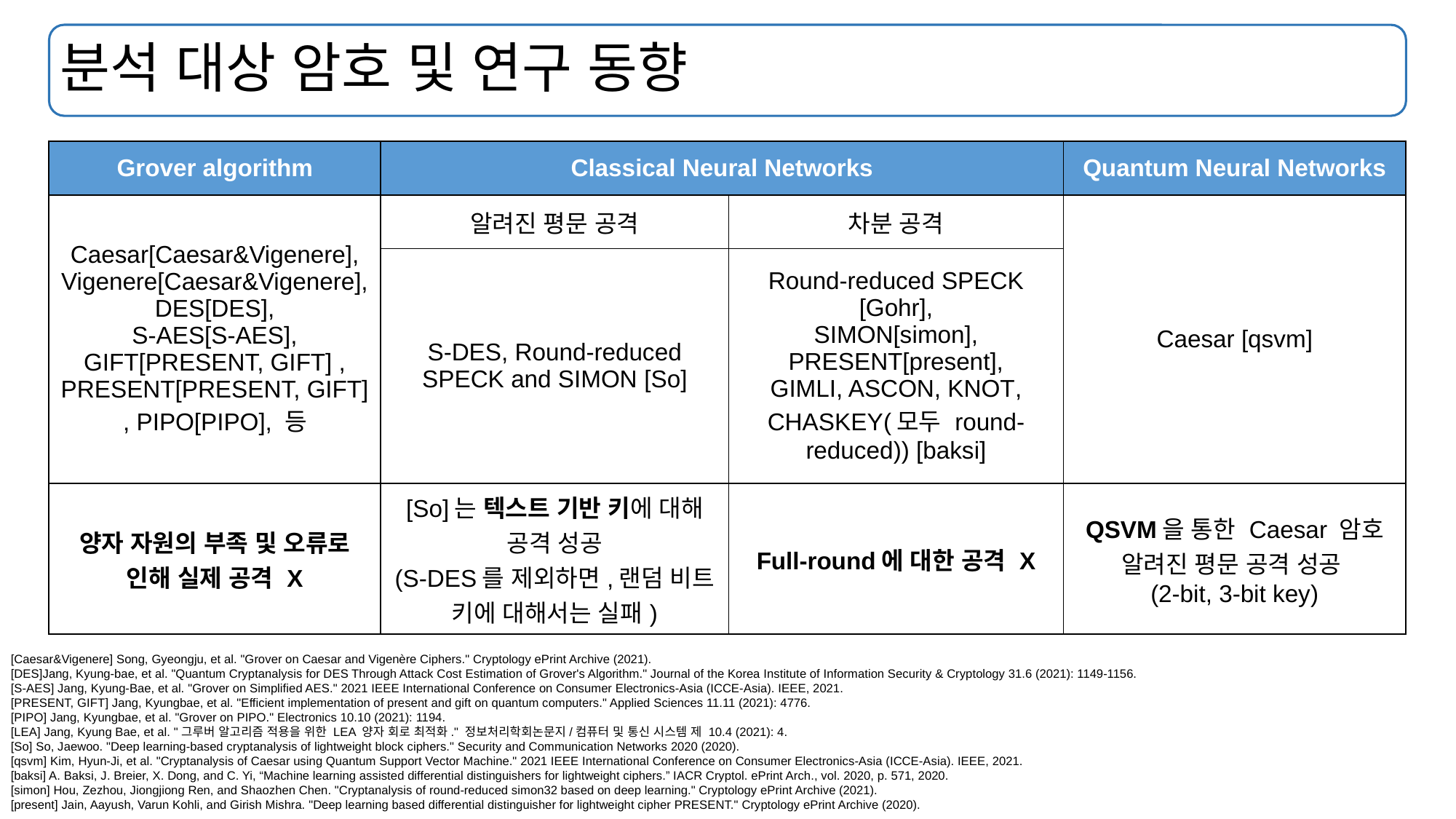

# 분석 대상 암호 및 연구 동향
| Grover algorithm | Classical Neural Networks |  | Quantum Neural Networks |
| --- | --- | --- | --- |
| Caesar[Caesar&Vigenere], Vigenere[Caesar&Vigenere], DES[DES], S-AES[S-AES], GIFT[PRESENT, GIFT] , PRESENT[PRESENT, GIFT] , PIPO[PIPO], 등 | 알려진 평문 공격 | 차분 공격 | Caesar [qsvm] |
|  | S-DES, Round-reduced SPECK and SIMON [So] | Round-reduced SPECK [Gohr], SIMON[simon], PRESENT[present], GIMLI, ASCON, KNOT, CHASKEY(모두 round-reduced)) [baksi] |  |
| 양자 자원의 부족 및 오류로 인해 실제 공격 X | [So]는 텍스트 기반 키에 대해 공격 성공 (S-DES를 제외하면,랜덤 비트 키에 대해서는 실패) | Full-round에 대한 공격 X | QSVM을 통한 Caesar 암호 알려진 평문 공격 성공 (2-bit, 3-bit key) |
[Caesar&Vigenere] Song, Gyeongju, et al. "Grover on Caesar and Vigenère Ciphers." Cryptology ePrint Archive (2021).
[DES]Jang, Kyung-bae, et al. "Quantum Cryptanalysis for DES Through Attack Cost Estimation of Grover's Algorithm." Journal of the Korea Institute of Information Security & Cryptology 31.6 (2021): 1149-1156.
[S-AES] Jang, Kyung-Bae, et al. "Grover on Simplified AES." 2021 IEEE International Conference on Consumer Electronics-Asia (ICCE-Asia). IEEE, 2021.
[PRESENT, GIFT] Jang, Kyungbae, et al. "Efficient implementation of present and gift on quantum computers." Applied Sciences 11.11 (2021): 4776.
[PIPO] Jang, Kyungbae, et al. "Grover on PIPO." Electronics 10.10 (2021): 1194.
[LEA] Jang, Kyung Bae, et al. "그루버 알고리즘 적용을 위한 LEA 양자 회로 최적화." 정보처리학회논문지/컴퓨터 및 통신 시스템 제 10.4 (2021): 4.
[So] So, Jaewoo. "Deep learning-based cryptanalysis of lightweight block ciphers." Security and Communication Networks 2020 (2020).
[qsvm] Kim, Hyun-Ji, et al. "Cryptanalysis of Caesar using Quantum Support Vector Machine." 2021 IEEE International Conference on Consumer Electronics-Asia (ICCE-Asia). IEEE, 2021.
[baksi] A. Baksi, J. Breier, X. Dong, and C. Yi, “Machine learning assisted differential distinguishers for lightweight ciphers.” IACR Cryptol. ePrint Arch., vol. 2020, p. 571, 2020.
[simon] Hou, Zezhou, Jiongjiong Ren, and Shaozhen Chen. "Cryptanalysis of round-reduced simon32 based on deep learning." Cryptology ePrint Archive (2021).
[present] Jain, Aayush, Varun Kohli, and Girish Mishra. "Deep learning based differential distinguisher for lightweight cipher PRESENT." Cryptology ePrint Archive (2020).